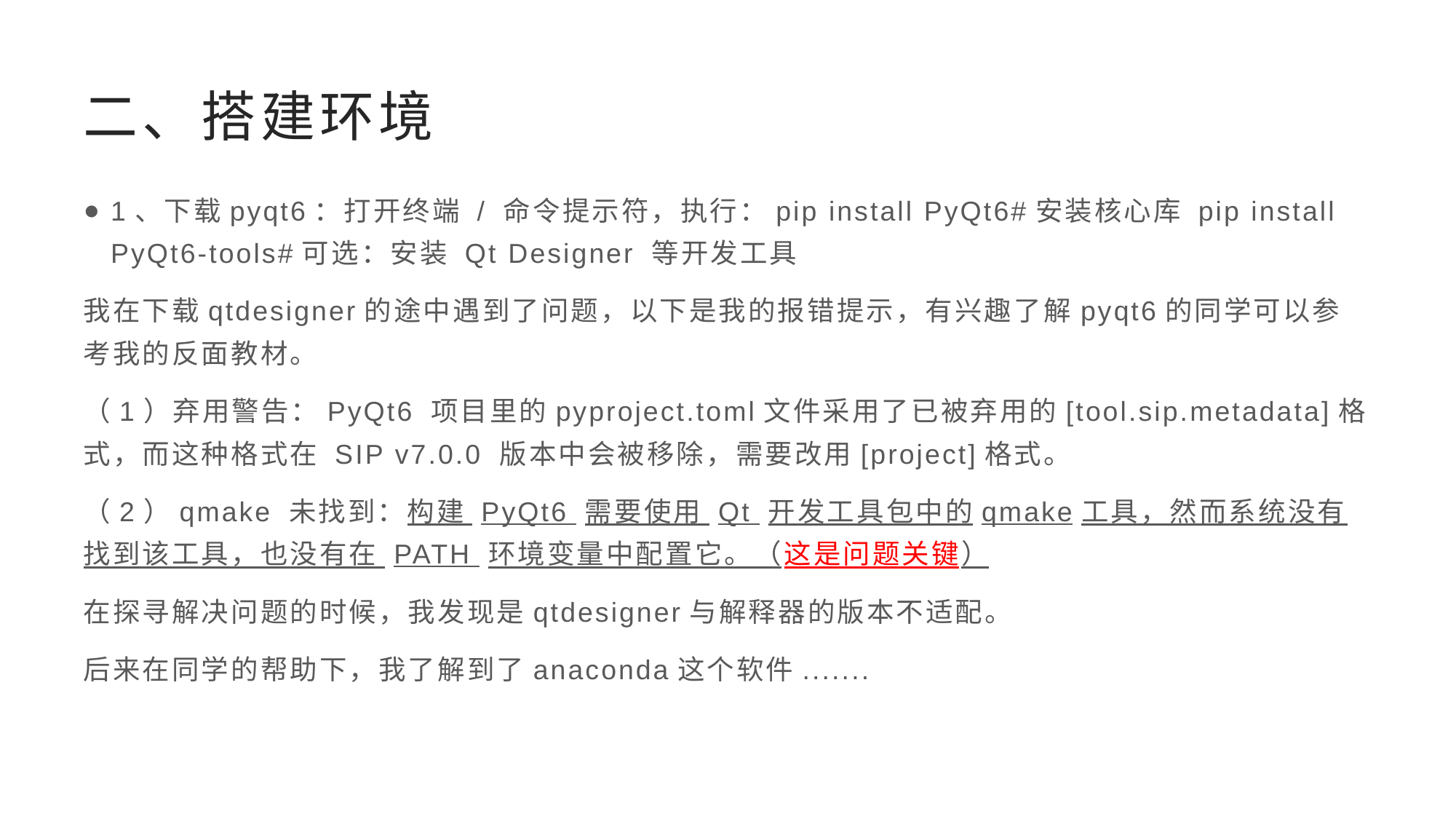

# 二、搭建环境
1、下载pyqt6：打开终端 / 命令提示符，执行：pip install PyQt6#安装核心库 pip install PyQt6-tools#可选：安装 Qt Designer 等开发工具
我在下载qtdesigner的途中遇到了问题，以下是我的报错提示，有兴趣了解pyqt6的同学可以参考我的反面教材。
（1）弃用警告：PyQt6 项目里的pyproject.toml文件采用了已被弃用的[tool.sip.metadata]格式，而这种格式在 SIP v7.0.0 版本中会被移除，需要改用[project]格式。
（2）qmake 未找到：构建 PyQt6 需要使用 Qt 开发工具包中的qmake工具，然而系统没有找到该工具，也没有在 PATH 环境变量中配置它。（这是问题关键）
在探寻解决问题的时候，我发现是qtdesigner与解释器的版本不适配。
后来在同学的帮助下，我了解到了anaconda这个软件.......